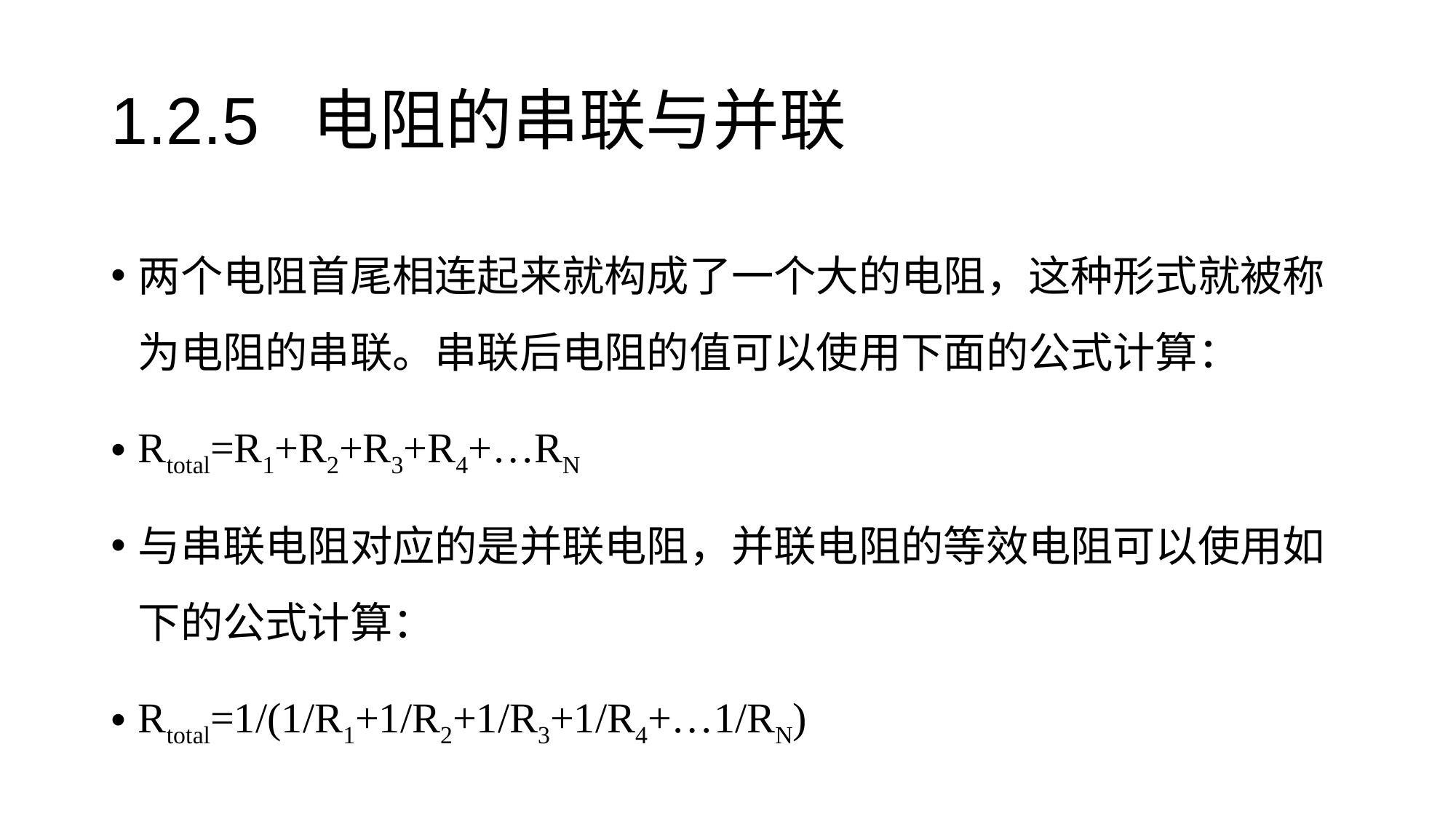

# 1.2.5  电阻的串联与并联
两个电阻首尾相连起来就构成了一个大的电阻，这种形式就被称为电阻的串联。串联后电阻的值可以使用下面的公式计算：
Rtotal=R1+R2+R3+R4+…RN
与串联电阻对应的是并联电阻，并联电阻的等效电阻可以使用如下的公式计算：
Rtotal=1/(1/R1+1/R2+1/R3+1/R4+…1/RN)